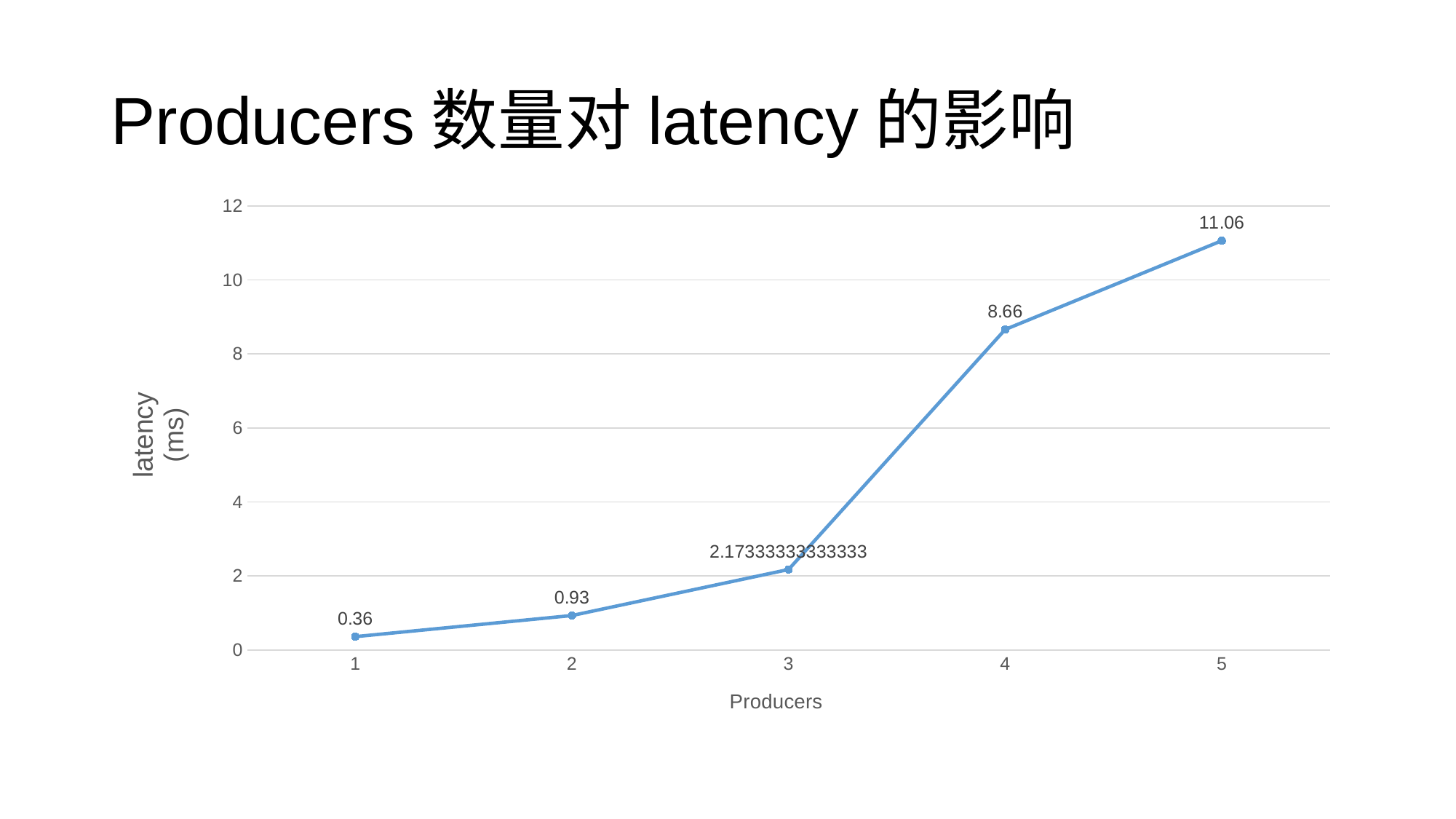

# Producers数量对latency的影响

### Chart

| Category | producers |
|---|---|
| 1 | 0.36 |
| 2 | 0.9299999999999999 |
| 3 | 2.1733333333333333 |
| 4 | 8.66 |
| 5 | 11.06 |